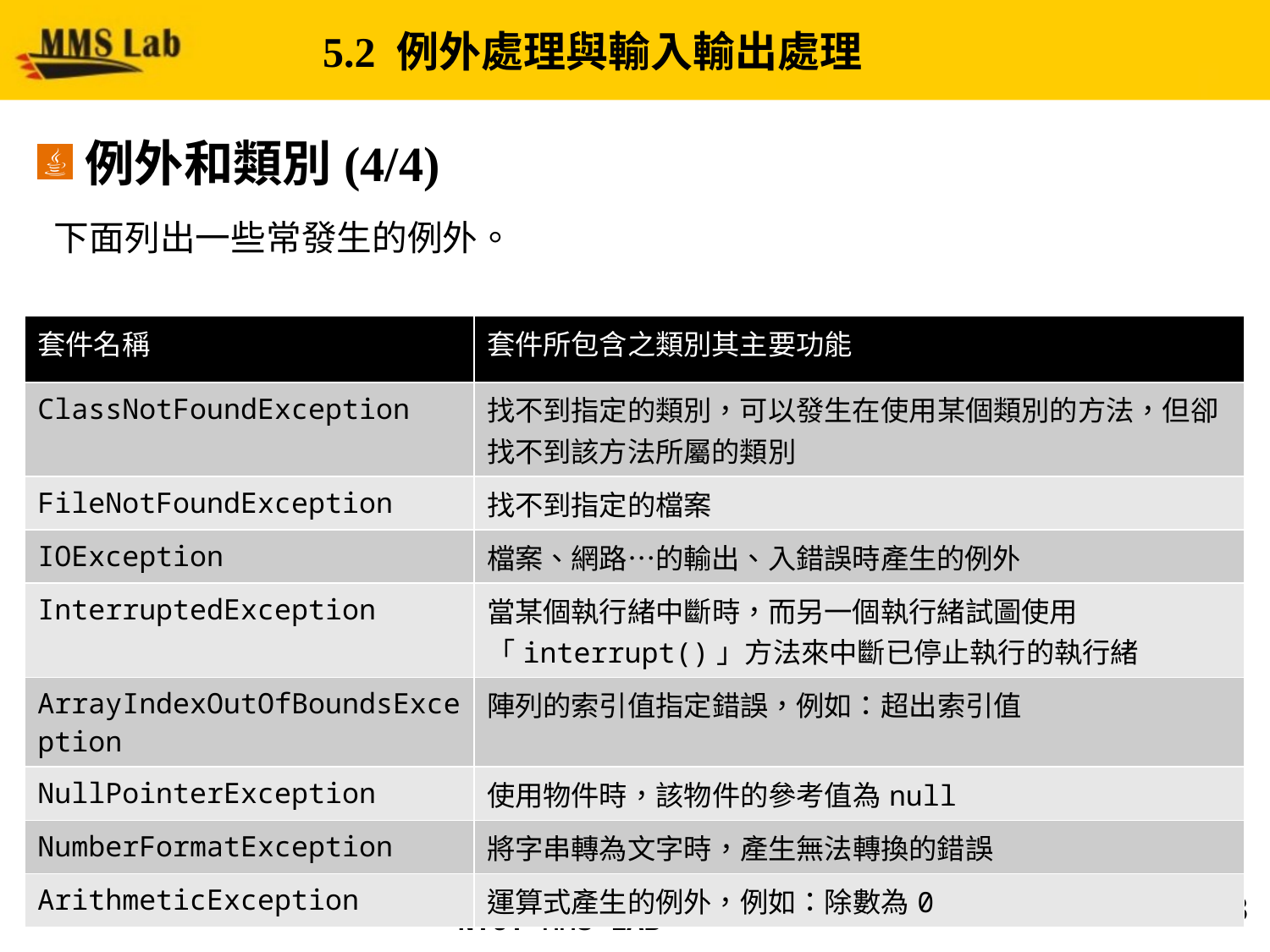

# 5.2 例外處理與輸入輸出處理
例外和類別(4/4)
 下面列出一些常發生的例外。

| 套件名稱 | 套件所包含之類別其主要功能 |
| --- | --- |
| ClassNotFoundException | 找不到指定的類別，可以發生在使用某個類別的方法，但卻找不到該方法所屬的類別 |
| FileNotFoundException | 找不到指定的檔案 |
| IOException | 檔案、網路…的輸出、入錯誤時產生的例外 |
| InterruptedException | 當某個執行緒中斷時，而另一個執行緒試圖使用「interrupt()」方法來中斷已停止執行的執行緒 |
| ArrayIndexOutOfBoundsException | 陣列的索引值指定錯誤，例如：超出索引值 |
| NullPointerException | 使用物件時，該物件的參考值為null |
| NumberFormatException | 將字串轉為文字時，產生無法轉換的錯誤 |
| ArithmeticException | 運算式產生的例外，例如：除數為0 |
28
NTUT MMS LAB